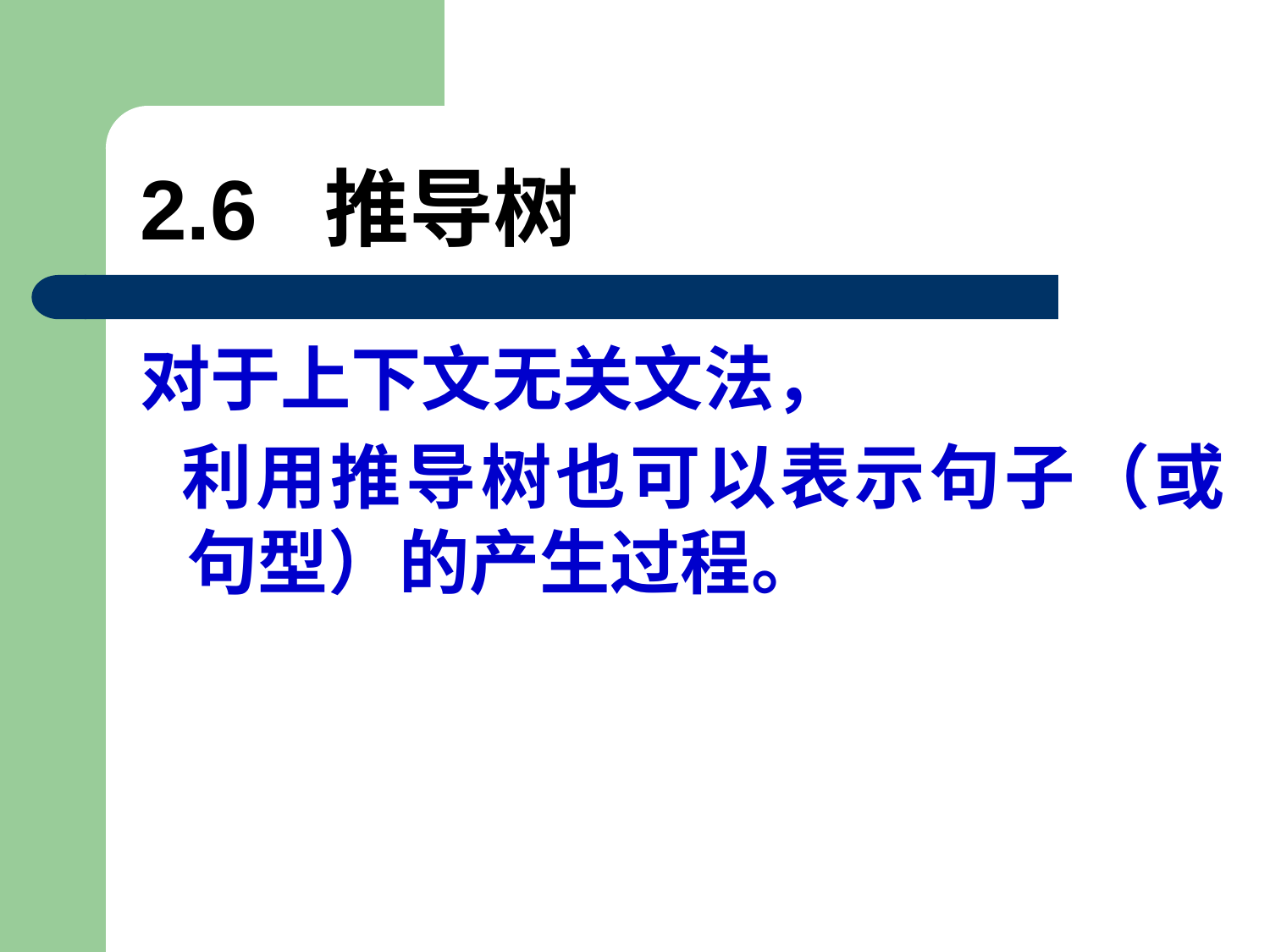

# 2.6  推导树
对于上下文无关文法，
 利用推导树也可以表示句子（或 句型）的产生过程。